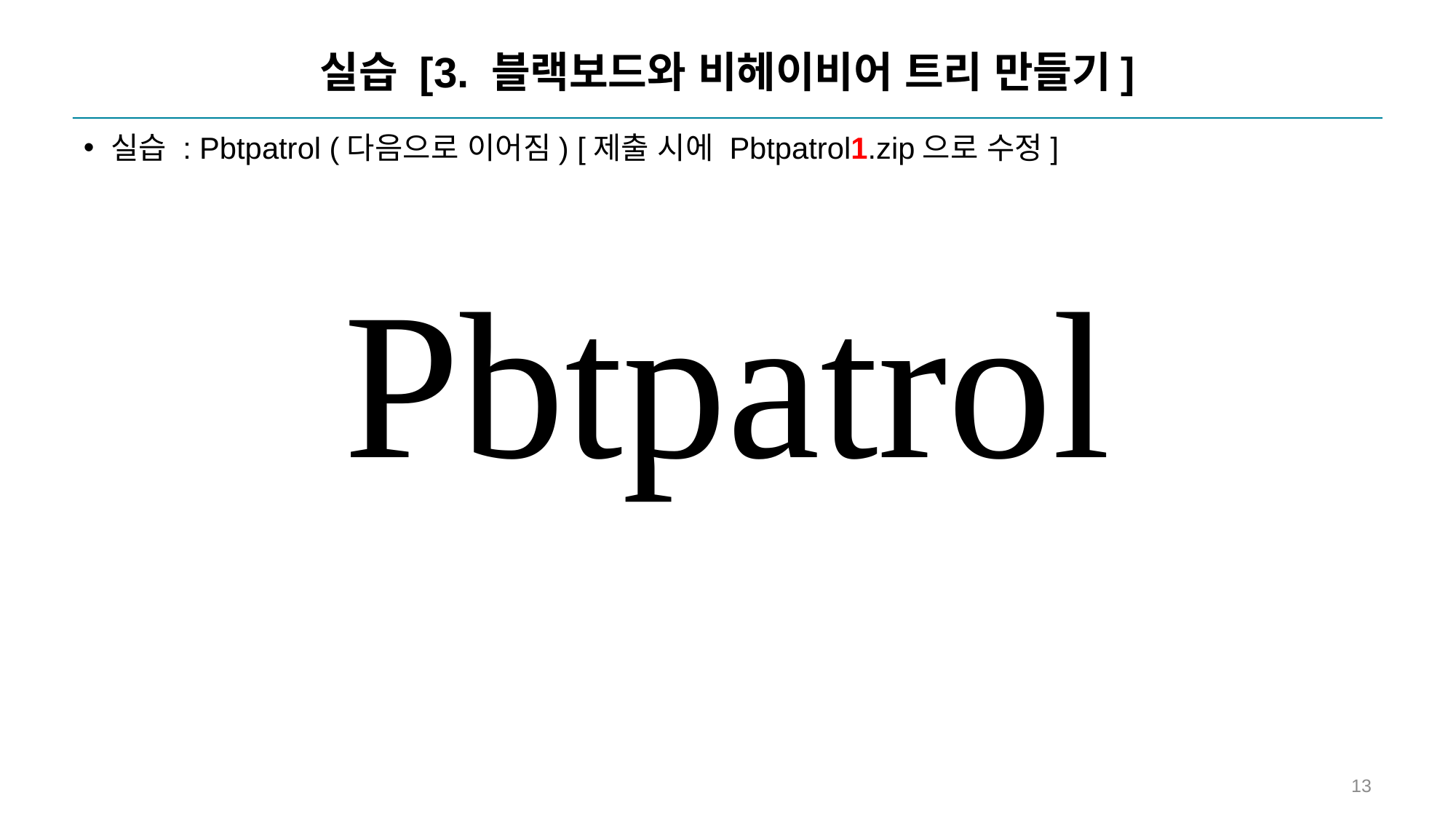

# 실습 [3. 블랙보드와 비헤이비어 트리 만들기]
실습 : Pbtpatrol (다음으로 이어짐) [제출 시에 Pbtpatrol1.zip으로 수정]

Pbtpatrol
13